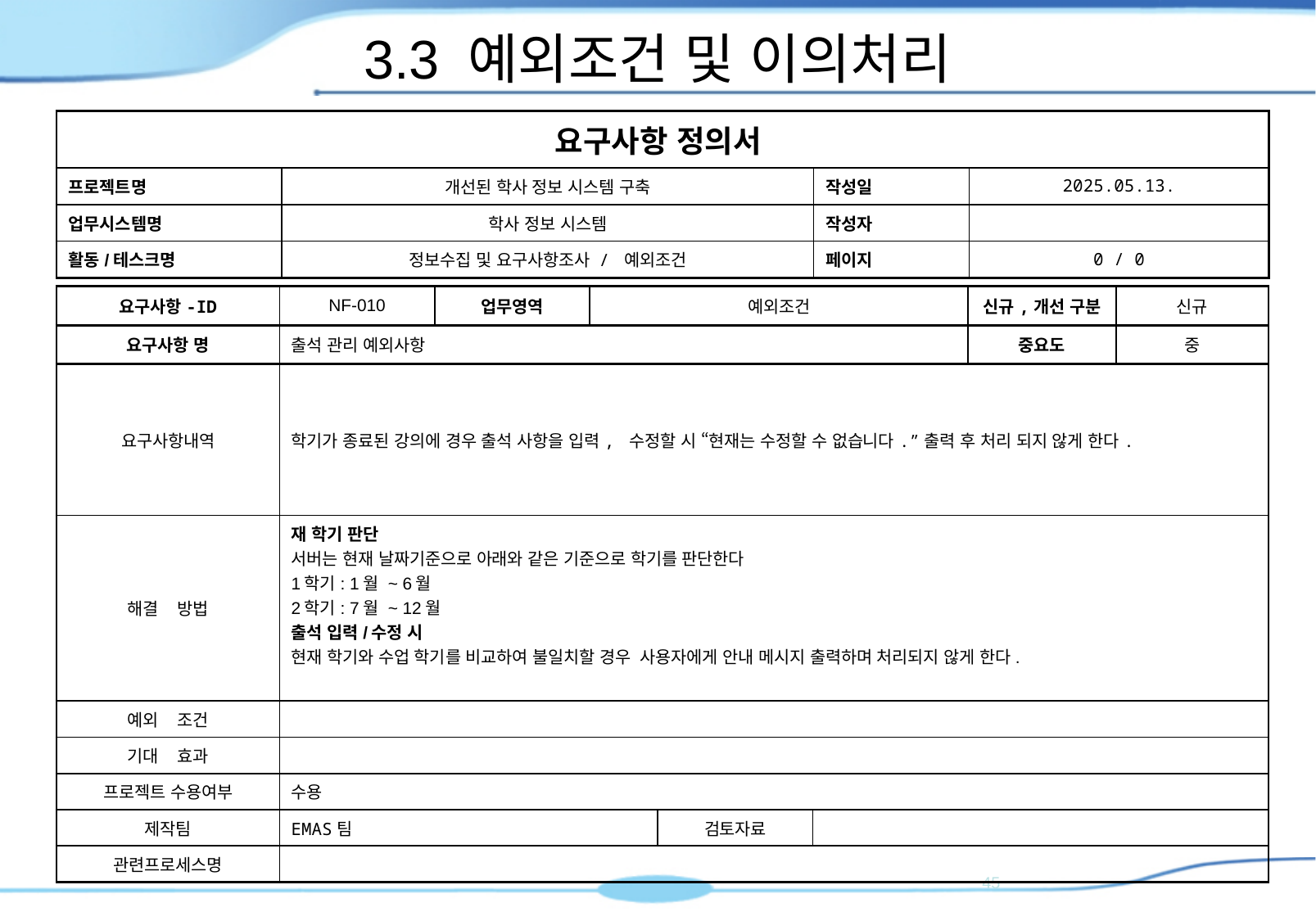

# 3.3 예외조건 및 이의처리
| 요구사항 정의서 |  |  |  |
| --- | --- | --- | --- |
| 프로젝트명 | 개선된 학사 정보 시스템 구축 | 작성일 | 2025.05.13. |
| 업무시스템명 | 학사 정보 시스템 | 작성자 |  |
| 활동/테스크명 | 정보수집 및 요구사항조사 / 예외조건 | 페이지 | 0 / 0 |
| 요구사항-ID | NF-010 | 업무영역 | 예외조건 |  |  | 신규,개선 구분 | 신규 |
| --- | --- | --- | --- | --- | --- | --- | --- |
| 요구사항 명 | 출석 관리 예외사항 |  |  |  |  | 중요도 | 중 |
| 요구사항내역 | 학기가 종료된 강의에 경우 출석 사항을 입력, 수정할 시 “현재는 수정할 수 없습니다.”출력 후 처리 되지 않게 한다. |  |  |  |  |  |  |
| 해결 방법 | 재 학기 판단 서버는 현재 날짜기준으로 아래와 같은 기준으로 학기를 판단한다 1학기: 1월 ~ 6월 2학기: 7월 ~ 12월 출석 입력/수정 시 현재 학기와 수업 학기를 비교하여 불일치할 경우 사용자에게 안내 메시지 출력하며 처리되지 않게 한다. |  |  |  |  |  |  |
| 예외 조건 |  |  |  |  |  |  |  |
| 기대 효과 |  |  |  |  |  |  |  |
| 프로젝트 수용여부 | 수용 |  |  |  |  |  |  |
| 제작팀 | EMAS팀 |  |  | 검토자료 |  |  |  |
| 관련프로세스명 |  |  |  |  |  |  |  |
45